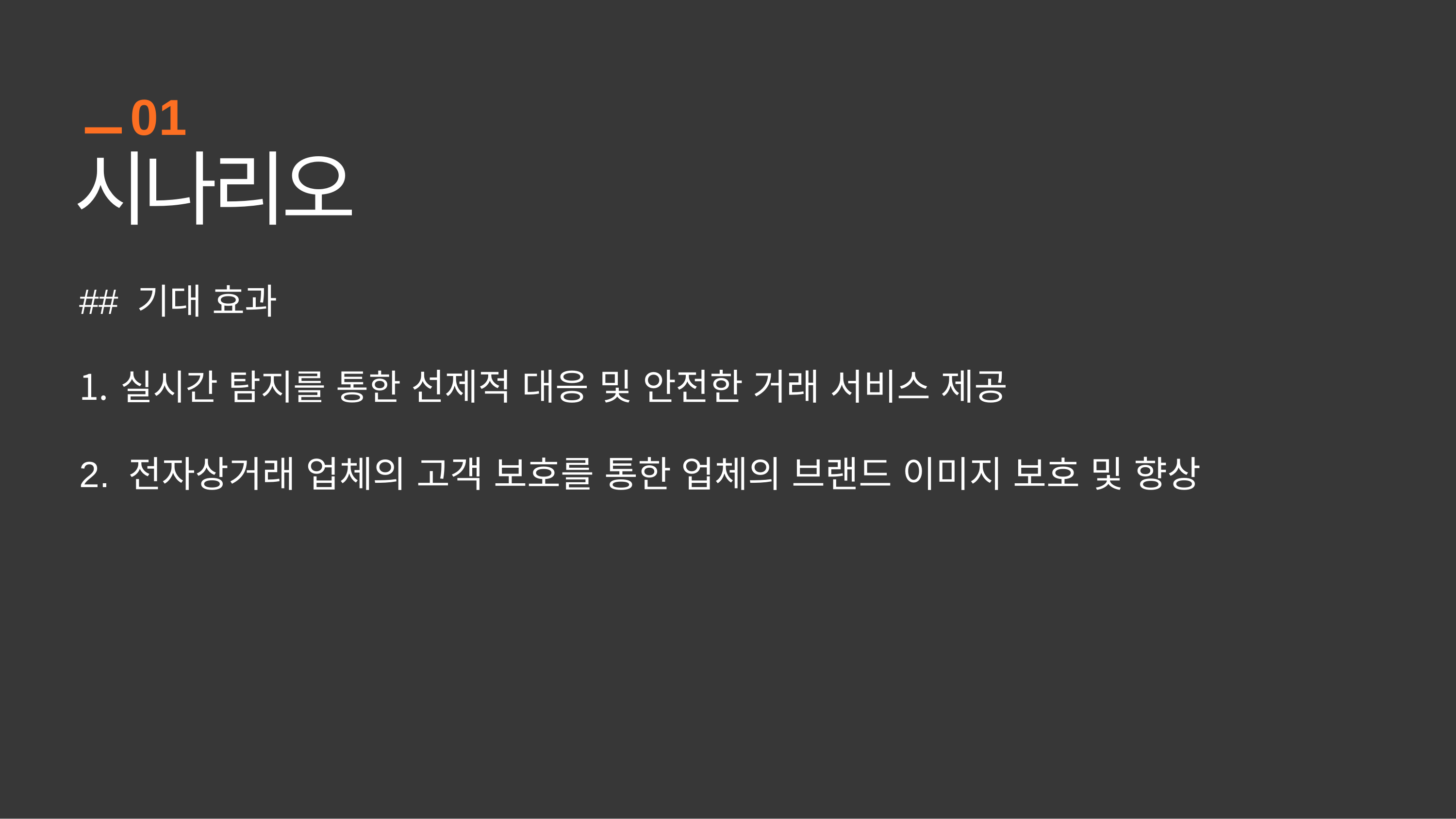

01

시나리오
## 기대 효과

실시간 탐지를 통한 선제적 대응 및 안전한 거래 서비스 제공

2. 전자상거래 업체의 고객 보호를 통한 업체의 브랜드 이미지 보호 및 향상